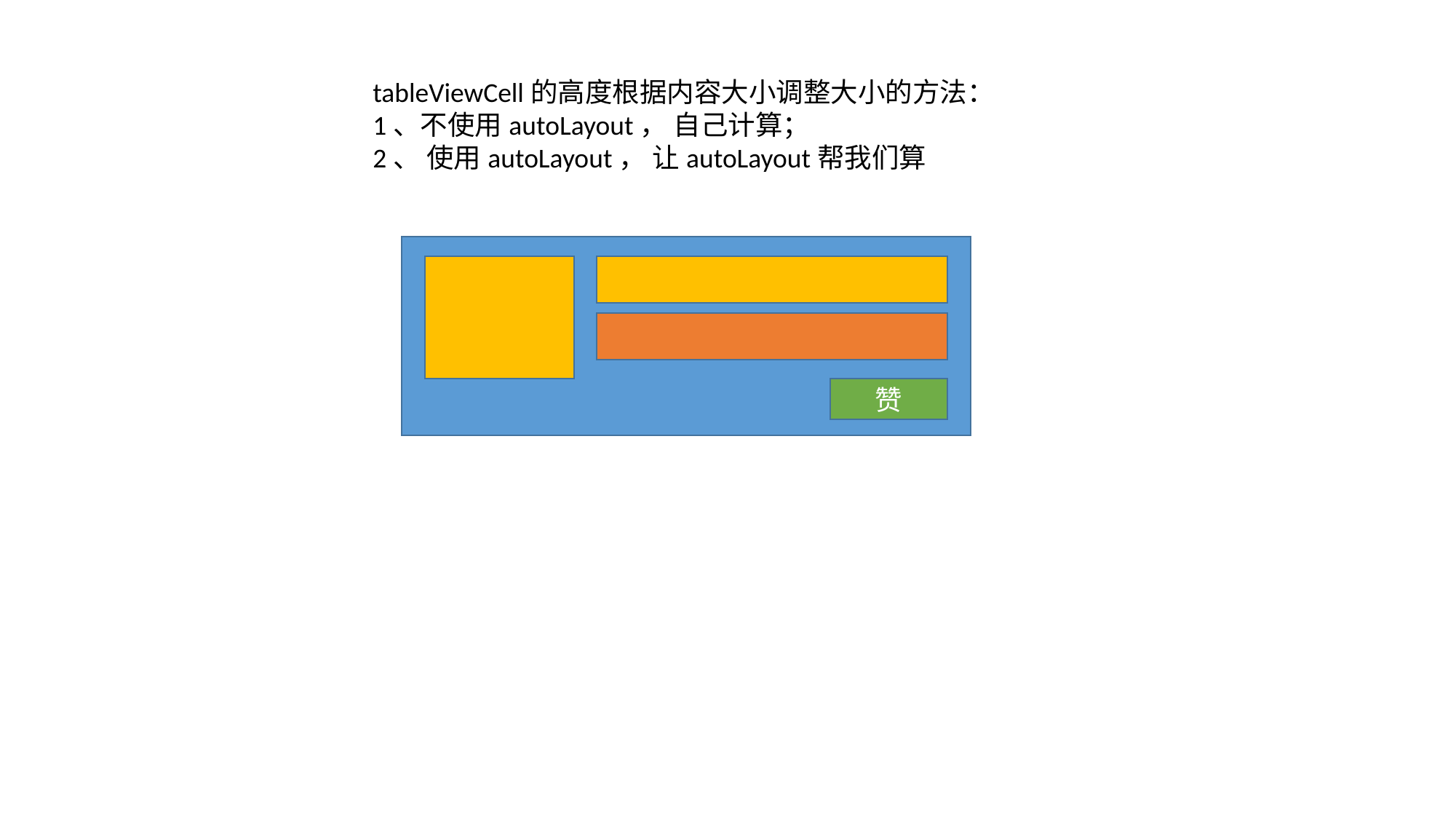

tableViewCell的高度根据内容大小调整大小的方法：
1、不使用autoLayout， 自己计算；
2、 使用autoLayout， 让autoLayout帮我们算

赞